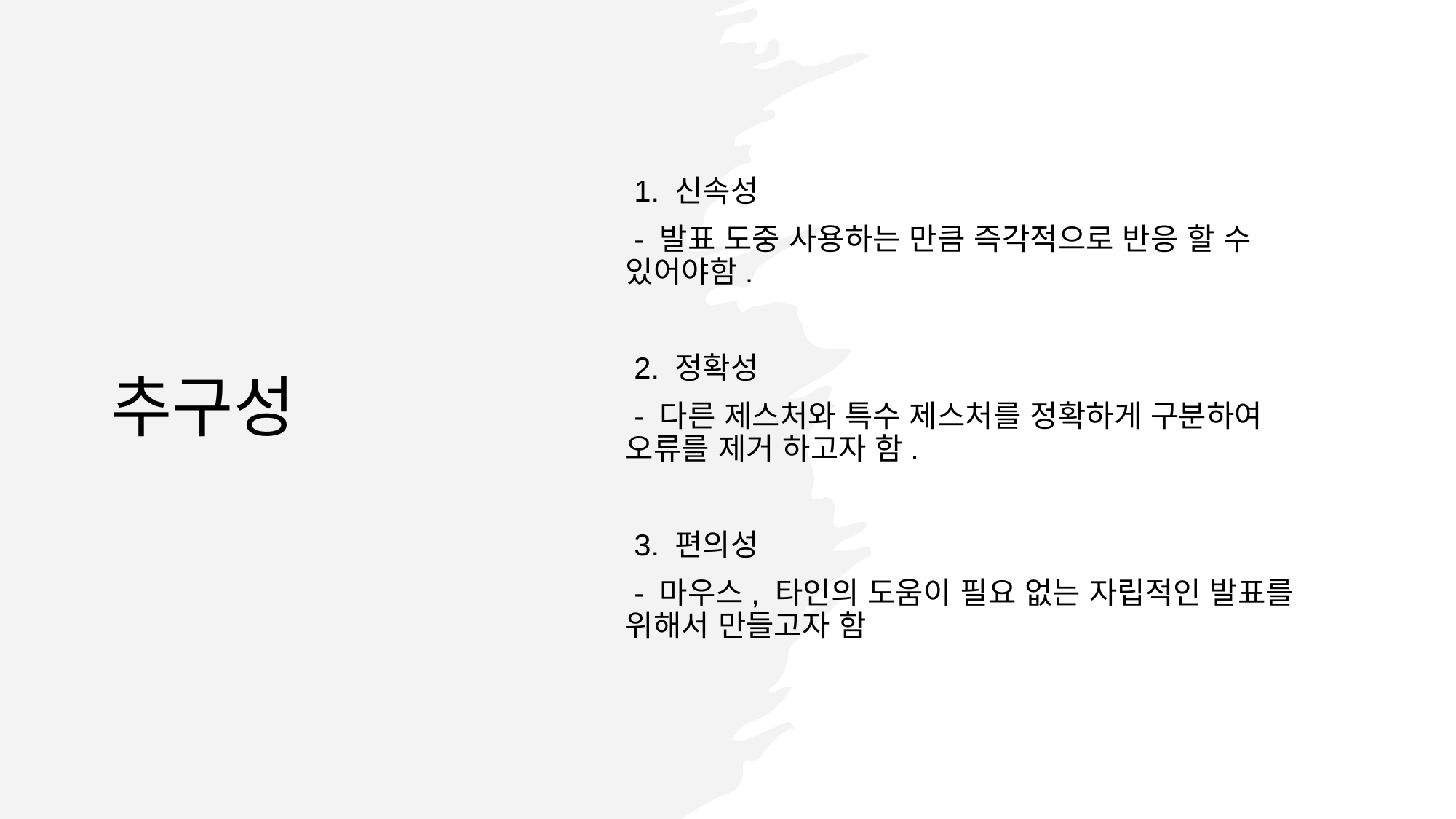

1. 신속성
 - 발표 도중 사용하는 만큼 즉각적으로 반응 할 수 있어야함.

 2. 정확성
 - 다른 제스처와 특수 제스처를 정확하게 구분하여 오류를 제거 하고자 함.

 3. 편의성
 - 마우스, 타인의 도움이 필요 없는 자립적인 발표를 위해서 만들고자 함
# 추구성